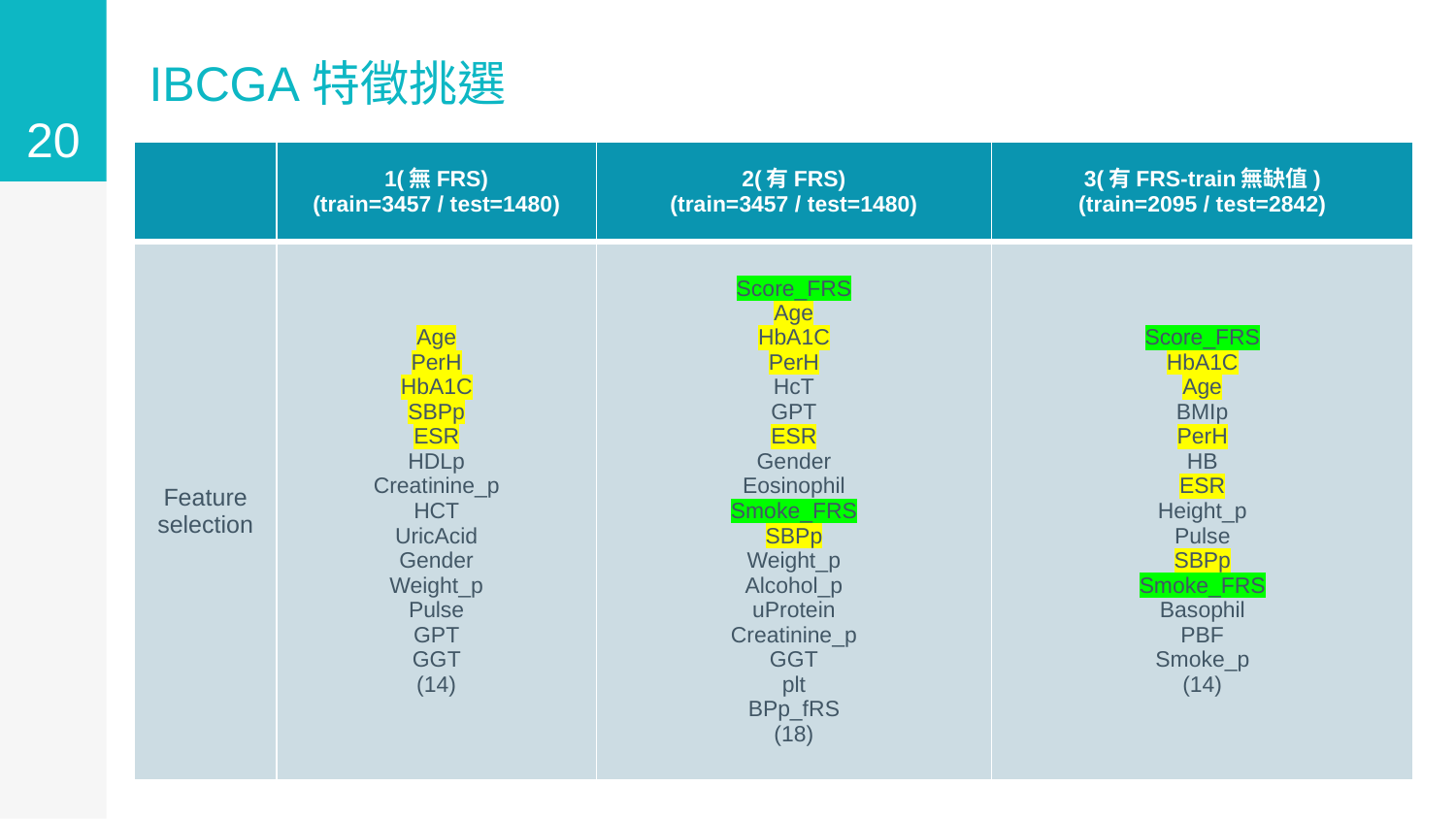

20
# IBCGA特徵挑選
|  | 1(無FRS) (train=3457 / test=1480) | 2(有FRS) (train=3457 / test=1480) | 3(有FRS-train無缺值) (train=2095 / test=2842) |
| --- | --- | --- | --- |
| Feature selection | Age PerH HbA1C SBPp ESR HDLp Creatinine\_p HCT UricAcid Gender Weight\_p Pulse GPT GGT (14) | Score\_FRS Age HbA1C PerH HcT GPT ESR Gender Eosinophil Smoke\_FRS SBPp Weight\_p Alcohol\_p uProtein Creatinine\_p GGT plt BPp\_fRS (18) | Score\_FRS HbA1C Age BMIp PerH HB ESR Height\_p Pulse SBPp Smoke\_FRS Basophil PBF Smoke\_p (14) |